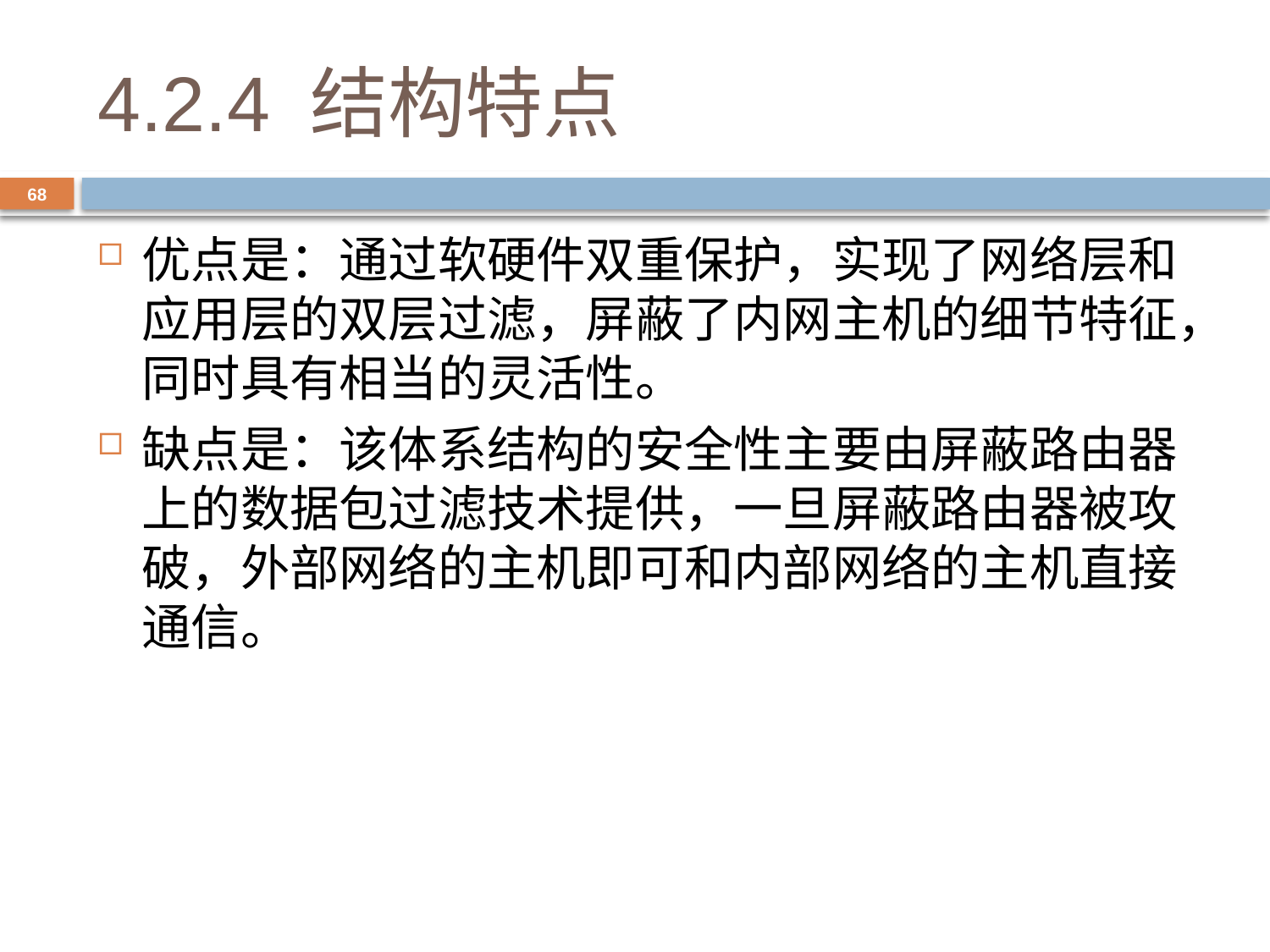

# 4.2.4 结构特点
68
优点是：通过软硬件双重保护，实现了网络层和应用层的双层过滤，屏蔽了内网主机的细节特征，同时具有相当的灵活性。
缺点是：该体系结构的安全性主要由屏蔽路由器上的数据包过滤技术提供，一旦屏蔽路由器被攻破，外部网络的主机即可和内部网络的主机直接通信。